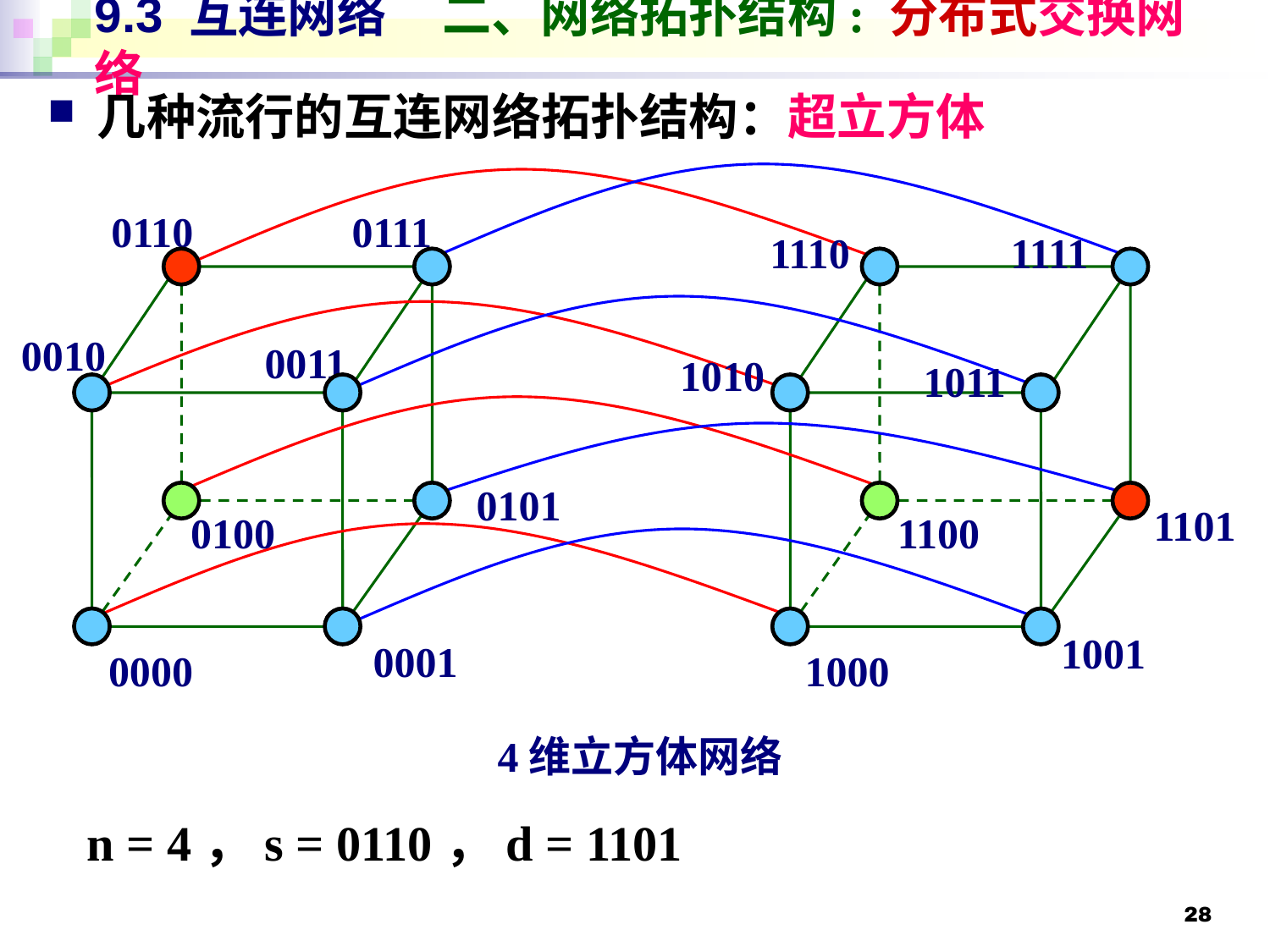

# 9.3 互连网络     二、网络拓扑结构: 分布式交换网络
几种流行的互连网络拓扑结构：超立方体

0110
0111
1110
1111

0010
0011
1010
1011

0101
1101

0100
1100

1001
0001
0000
1000
4维立方体网络
n = 4，s = 0110，d = 1101
28